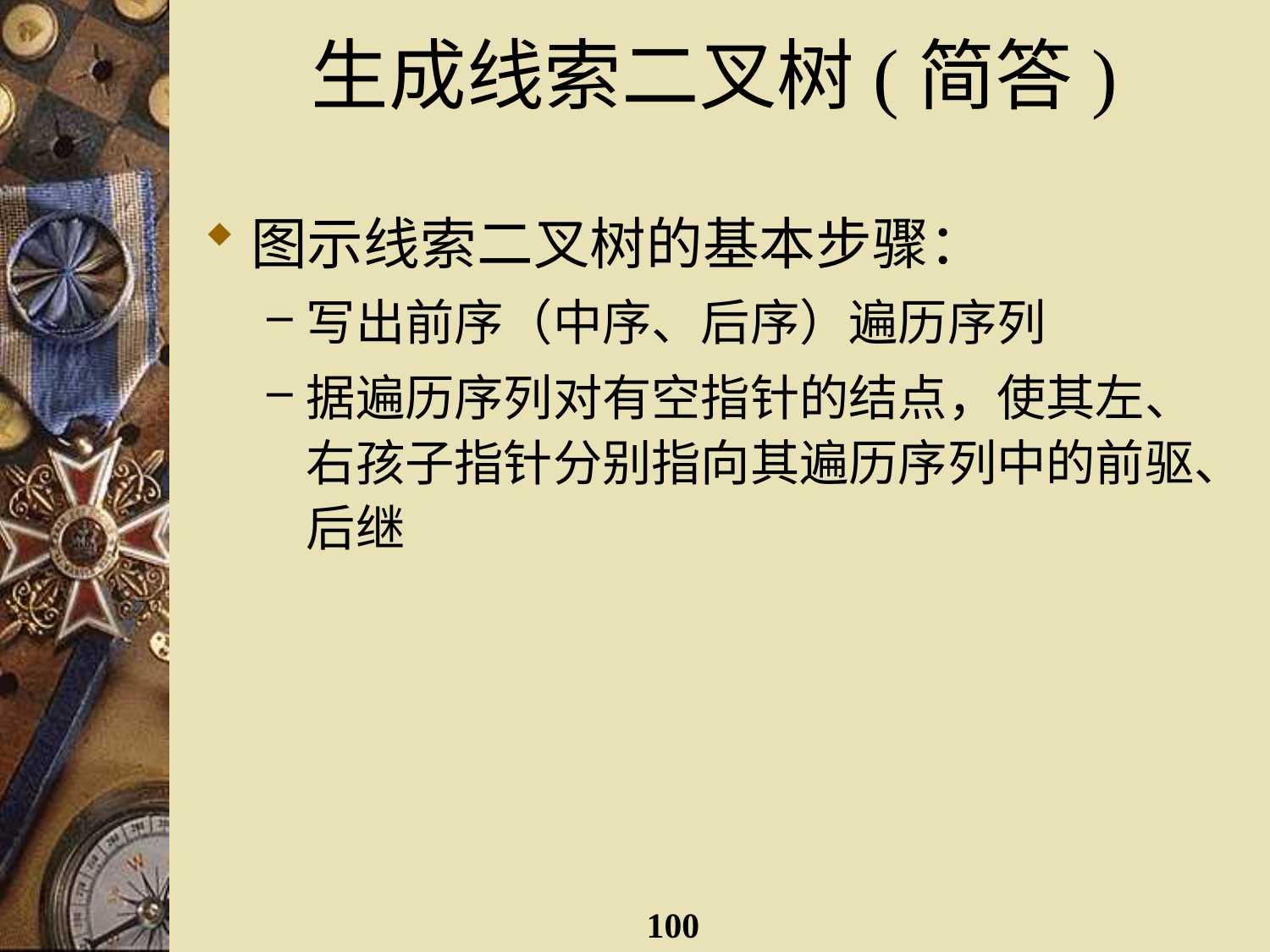

# 生成线索二叉树(简答)
图示线索二叉树的基本步骤：
写出前序（中序、后序）遍历序列
据遍历序列对有空指针的结点，使其左、右孩子指针分别指向其遍历序列中的前驱、后继